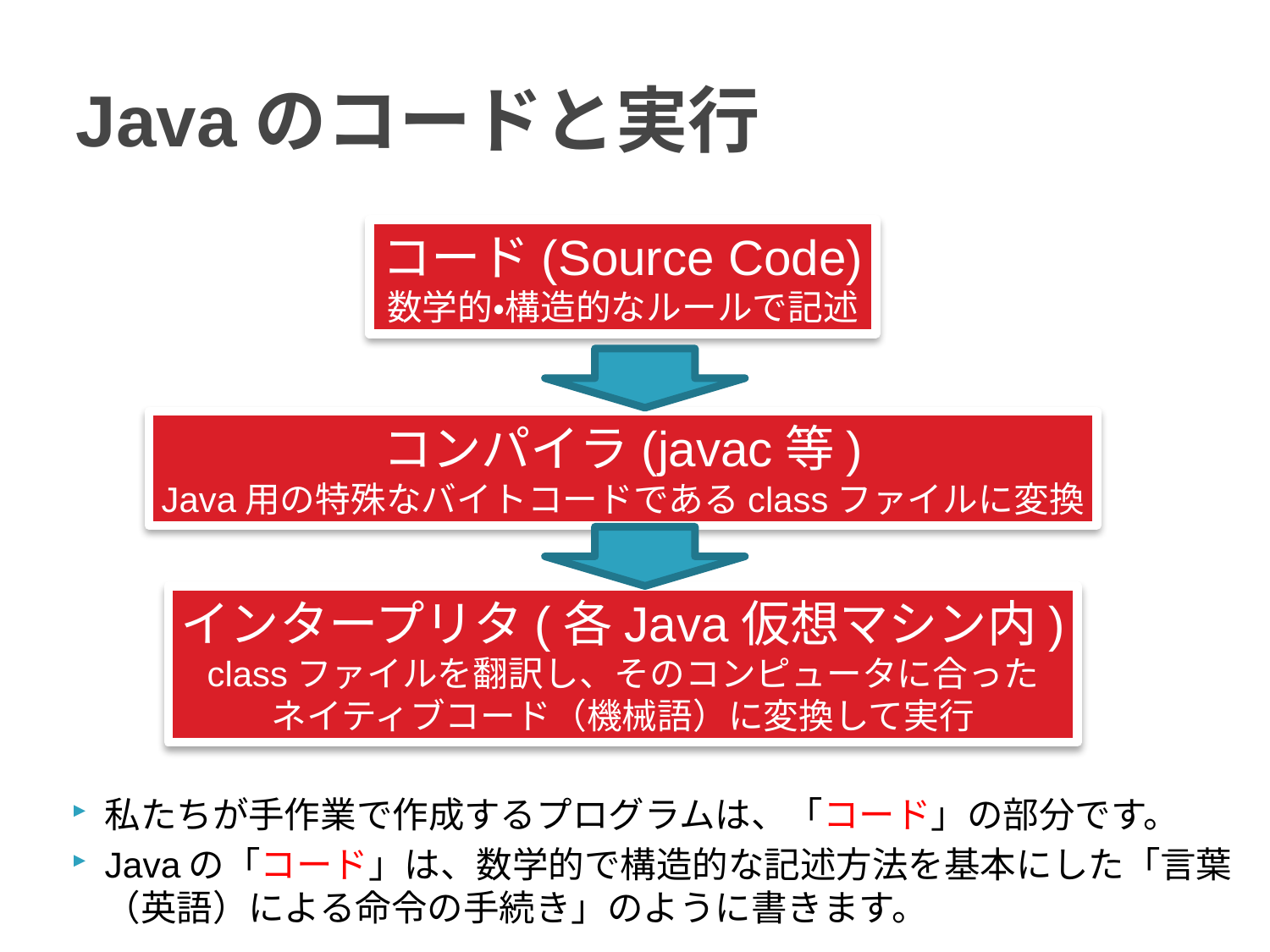

# Javaのコードと実行
コード(Source Code)
数学的・構造的なルールで記述

コンパイラ(javac等)
Java用の特殊なバイトコードであるclassファイルに変換

インタープリタ(各Java仮想マシン内)
classファイルを翻訳し、そのコンピュータに合った
ネイティブコード（機械語）に変換して実行
私たちが手作業で作成するプログラムは、「コード」の部分です。
Javaの「コード」は、数学的で構造的な記述方法を基本にした「言葉（英語）による命令の手続き」のように書きます。